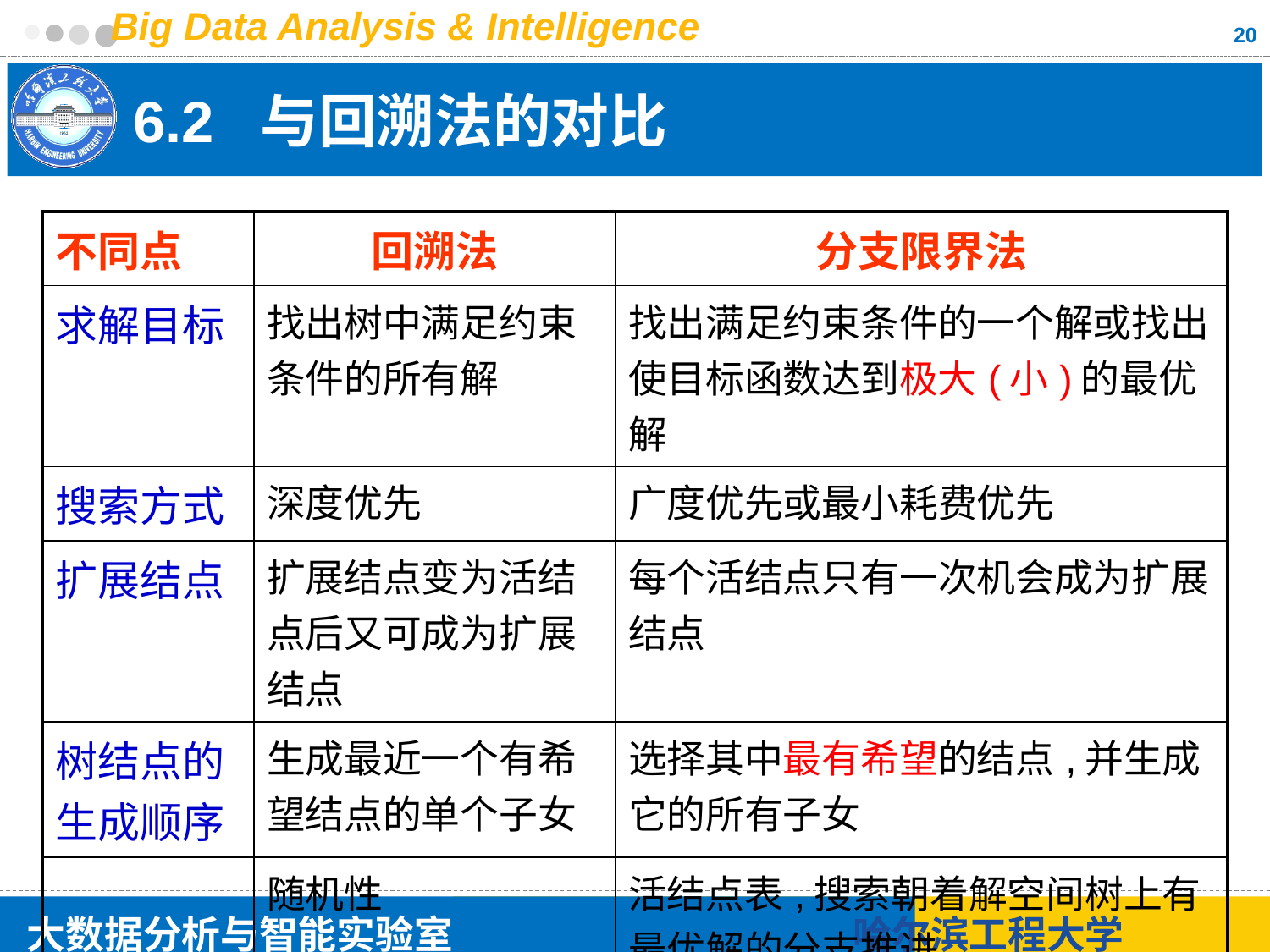

20
# 6.2  与回溯法的对比
| 不同点 | 回溯法 | 分支限界法 |
| --- | --- | --- |
| 求解目标 | 找出树中满足约束条件的所有解 | 找出满足约束条件的一个解或找出使目标函数达到极大(小)的最优解 |
| 搜索方式 | 深度优先 | 广度优先或最小耗费优先 |
| 扩展结点 | 扩展结点变为活结点后又可成为扩展结点 | 每个活结点只有一次机会成为扩展结点 |
| 树结点的生成顺序 | 生成最近一个有希望结点的单个子女 | 选择其中最有希望的结点,并生成它的所有子女 |
|  | 随机性 | 活结点表,搜索朝着解空间树上有最优解的分支推进 |